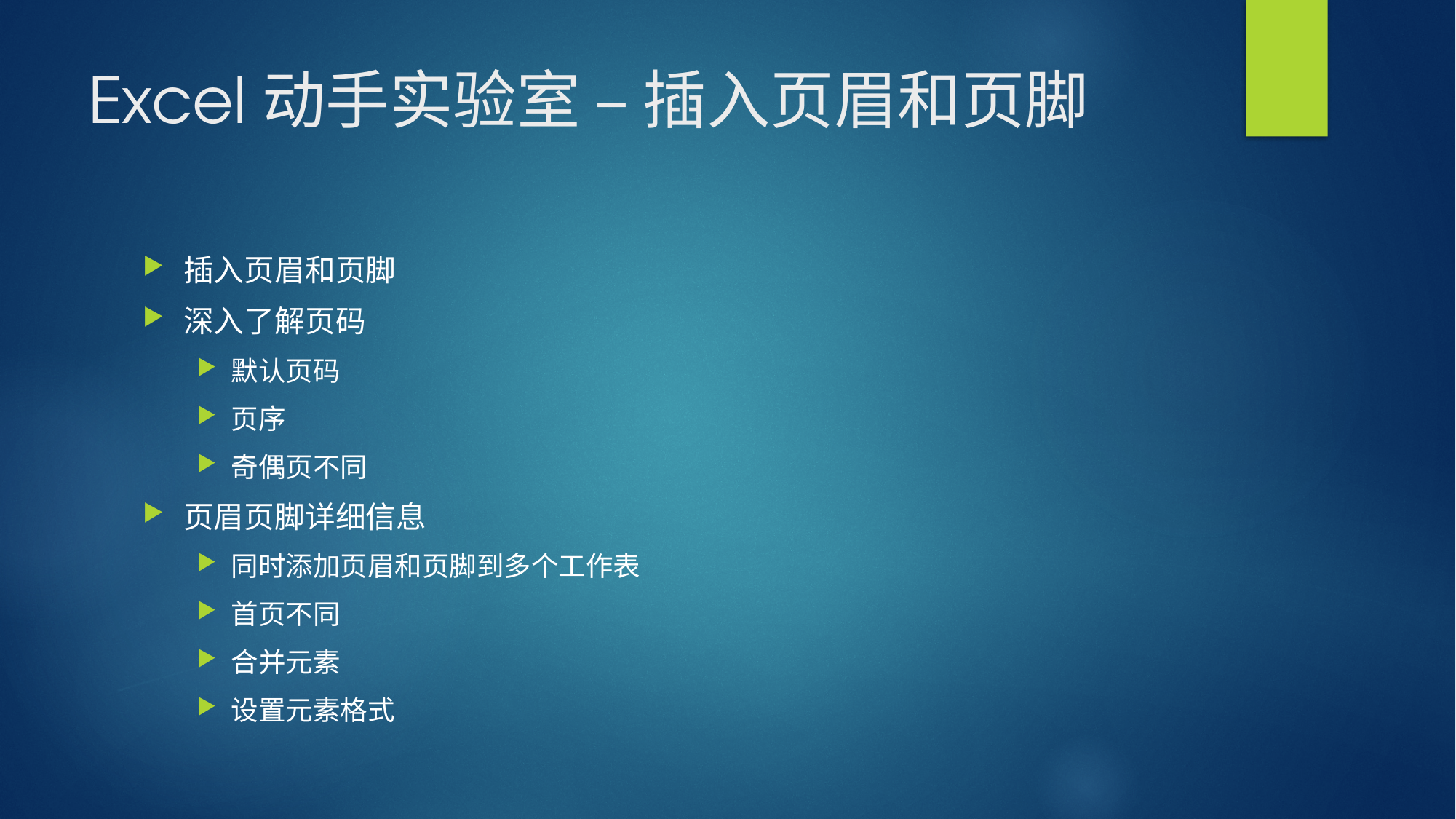

# Excel动手实验室 – 插入页眉和页脚
插入页眉和页脚
深入了解页码
默认页码
页序
奇偶页不同
页眉页脚详细信息
同时添加页眉和页脚到多个工作表
首页不同
合并元素
设置元素格式